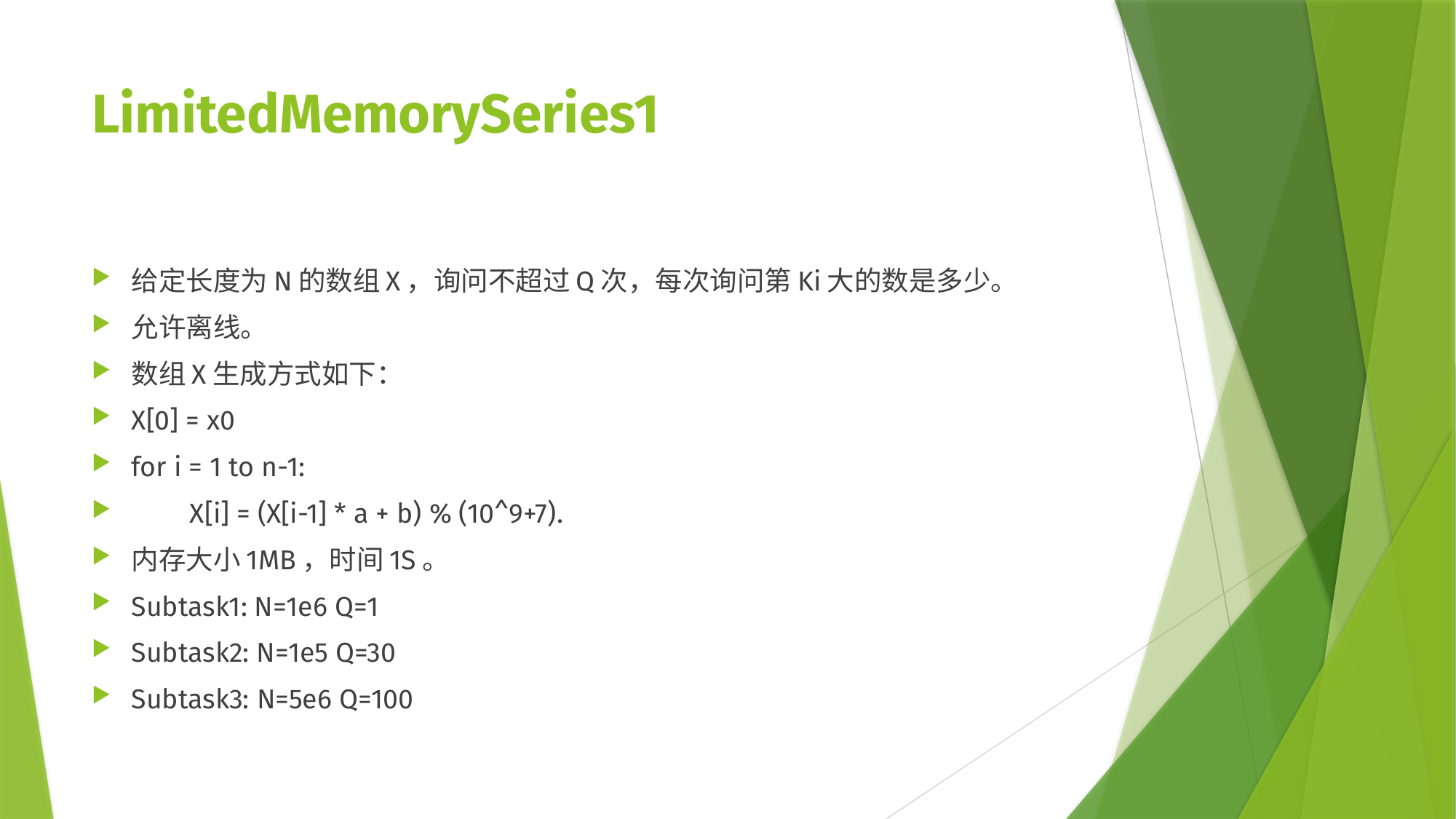

# LimitedMemorySeries1
给定长度为N的数组X，询问不超过Q次，每次询问第Ki大的数是多少。
允许离线。
数组X生成方式如下：
X[0] = x0
for i = 1 to n-1:
        X[i] = (X[i-1] * a + b) % (10^9+7).
内存大小1MB，时间1S。
Subtask1: N=1e6 Q=1
Subtask2: N=1e5 Q=30
Subtask3: N=5e6 Q=100